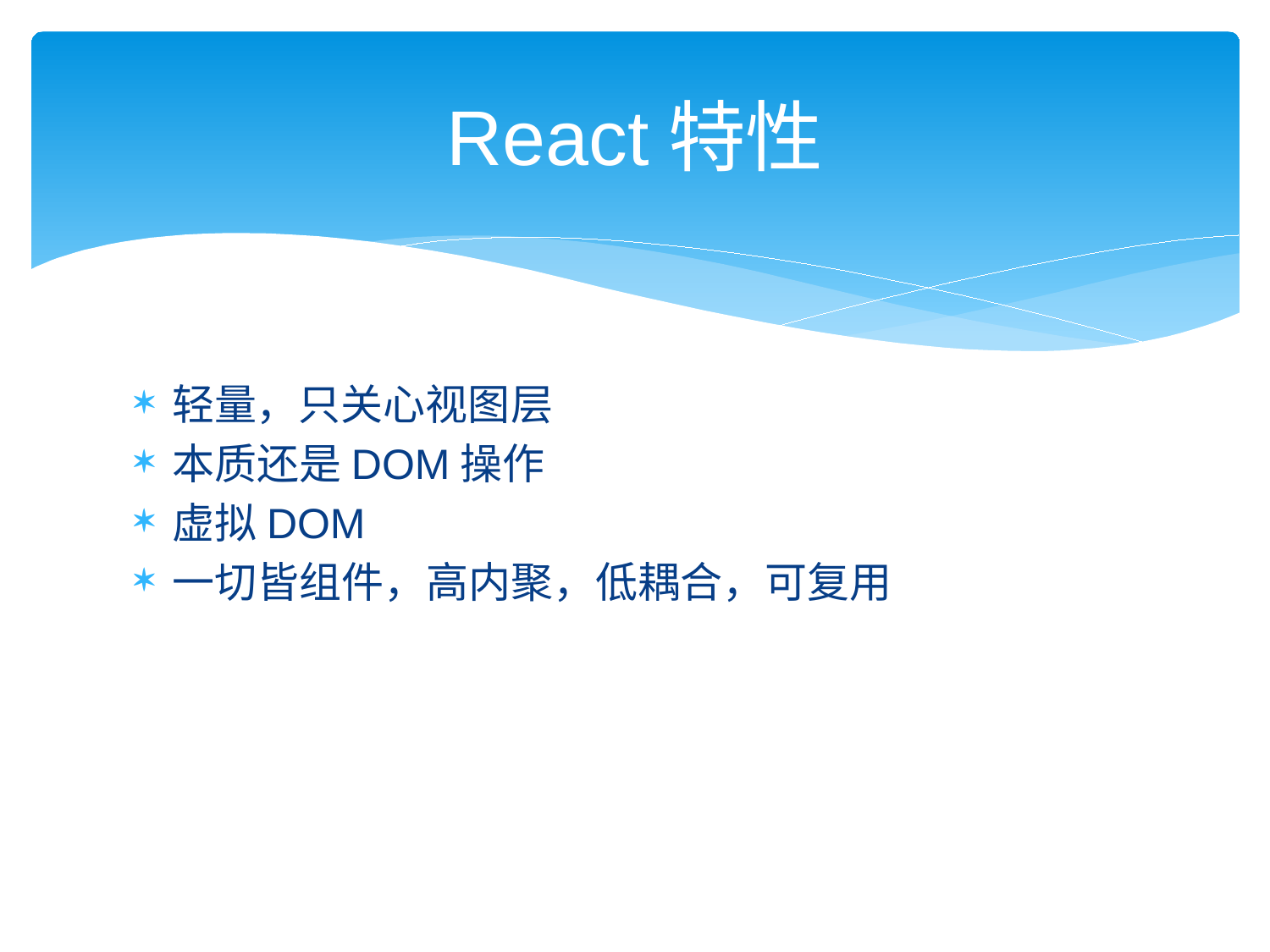

# React特性
轻量，只关心视图层
本质还是DOM操作
虚拟DOM
一切皆组件，高内聚，低耦合，可复用